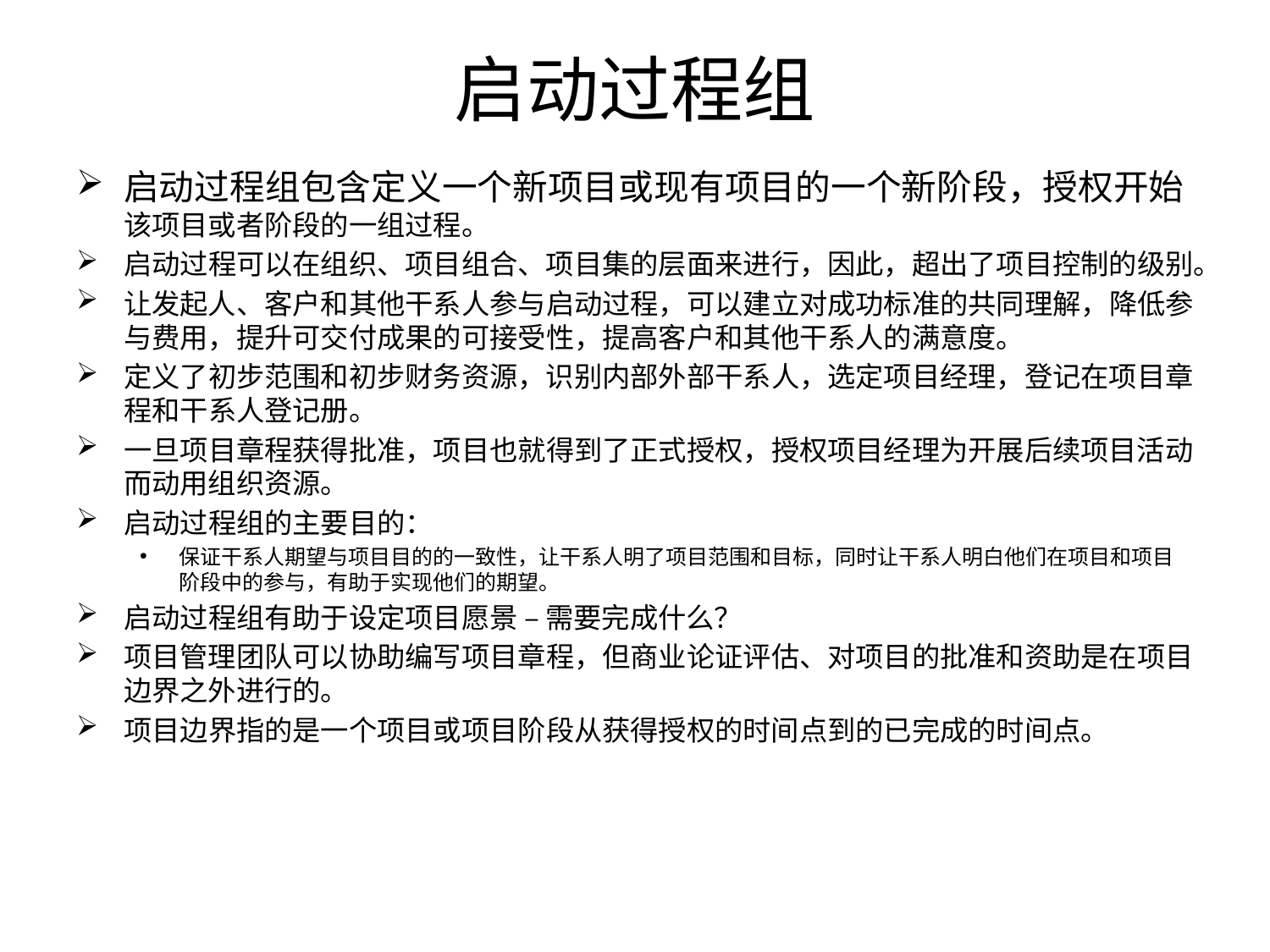

# 启动过程组
启动过程组包含定义一个新项目或现有项目的一个新阶段，授权开始该项目或者阶段的一组过程。
启动过程可以在组织、项目组合、项目集的层面来进行，因此，超出了项目控制的级别。
让发起人、客户和其他干系人参与启动过程，可以建立对成功标准的共同理解，降低参与费用，提升可交付成果的可接受性，提高客户和其他干系人的满意度。
定义了初步范围和初步财务资源，识别内部外部干系人，选定项目经理，登记在项目章程和干系人登记册。
一旦项目章程获得批准，项目也就得到了正式授权，授权项目经理为开展后续项目活动而动用组织资源。
启动过程组的主要目的：
保证干系人期望与项目目的的一致性，让干系人明了项目范围和目标，同时让干系人明白他们在项目和项目阶段中的参与，有助于实现他们的期望。
启动过程组有助于设定项目愿景 – 需要完成什么？
项目管理团队可以协助编写项目章程，但商业论证评估、对项目的批准和资助是在项目边界之外进行的。
项目边界指的是一个项目或项目阶段从获得授权的时间点到的已完成的时间点。